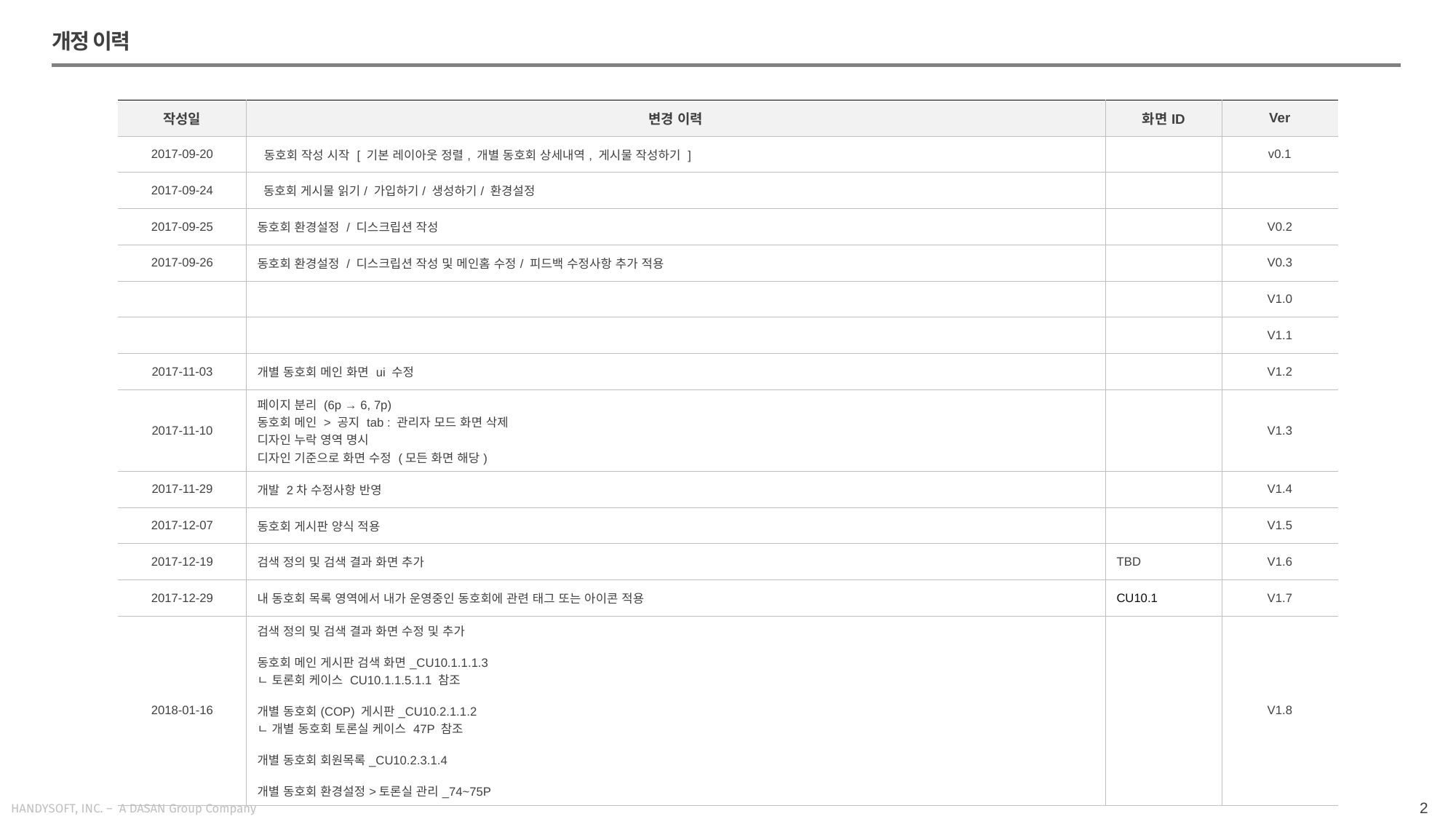

개정 이력
| 작성일 | 변경 이력 | 화면ID | Ver |
| --- | --- | --- | --- |
| 2017-09-20 | 동호회 작성 시작 [ 기본 레이아웃 정렬, 개별 동호회 상세내역, 게시물 작성하기 ] |  | v0.1 |
| 2017-09-24 | 동호회 게시물 읽기/ 가입하기/ 생성하기/ 환경설정 |  |  |
| 2017-09-25 | 동호회 환경설정 / 디스크립션 작성 |  | V0.2 |
| 2017-09-26 | 동호회 환경설정 / 디스크립션 작성 및 메인홈 수정/ 피드백 수정사항 추가 적용 |  | V0.3 |
|  |  |  | V1.0 |
|  |  |  | V1.1 |
| 2017-11-03 | 개별 동호회 메인 화면 ui 수정 |  | V1.2 |
| 2017-11-10 | 페이지 분리 (6p → 6, 7p) 동호회 메인 > 공지 tab : 관리자 모드 화면 삭제 디자인 누락 영역 명시 디자인 기준으로 화면 수정 (모든 화면 해당) |  | V1.3 |
| 2017-11-29 | 개발 2차 수정사항 반영 |  | V1.4 |
| 2017-12-07 | 동호회 게시판 양식 적용 |  | V1.5 |
| 2017-12-19 | 검색 정의 및 검색 결과 화면 추가 | TBD | V1.6 |
| 2017-12-29 | 내 동호회 목록 영역에서 내가 운영중인 동호회에 관련 태그 또는 아이콘 적용 | CU10.1 | V1.7 |
| 2018-01-16 | 검색 정의 및 검색 결과 화면 수정 및 추가 동호회 메인 게시판 검색 화면\_CU10.1.1.1.3 ㄴ 토론회 케이스 CU10.1.1.5.1.1 참조 개별 동호회(COP) 게시판\_CU10.2.1.1.2 ㄴ 개별 동호회 토론실 케이스 47P 참조 개별 동호회 회원목록\_CU10.2.3.1.4 개별 동호회 환경설정>토론실 관리\_74~75P |  | V1.8 |